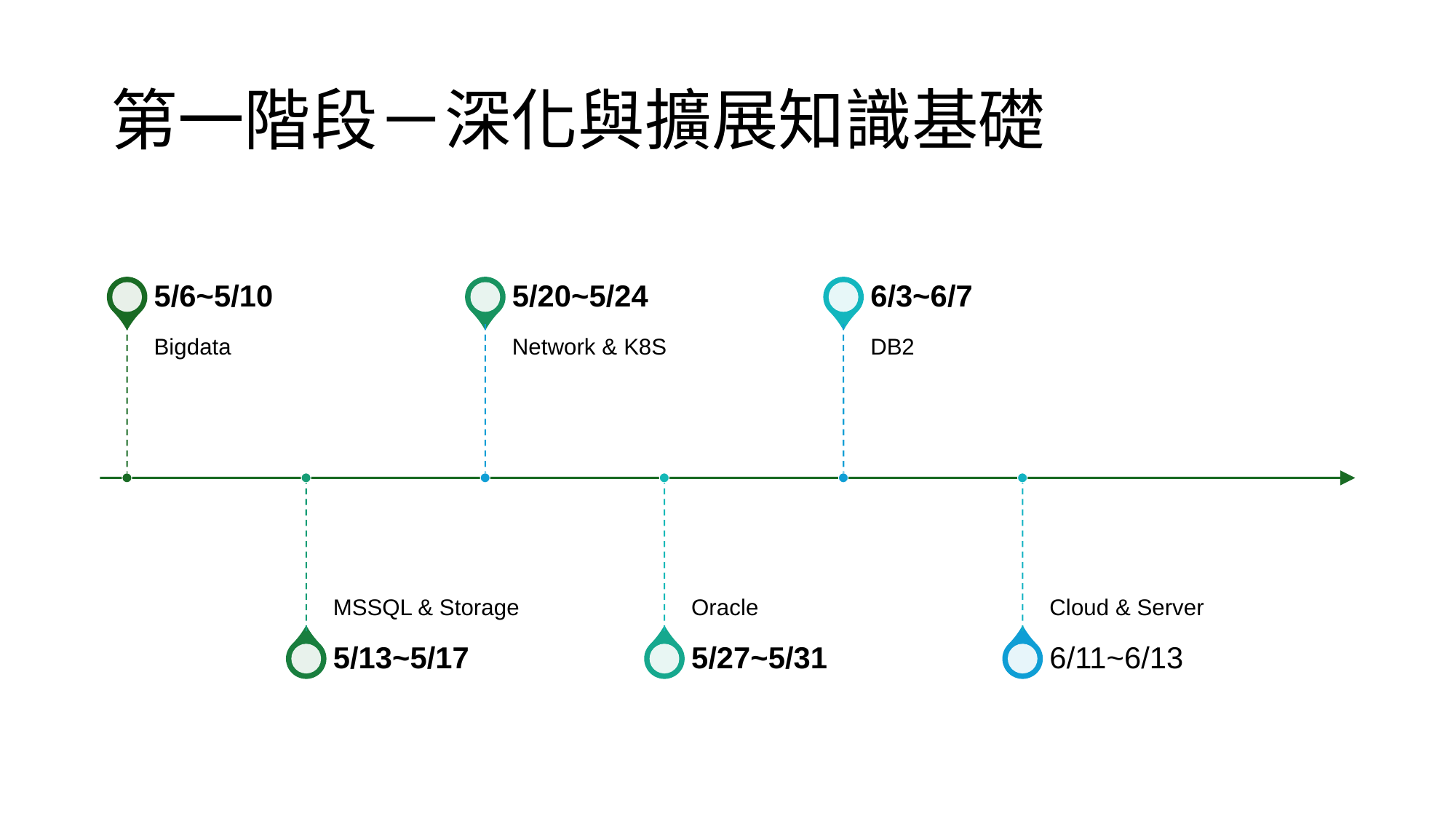

# 第一階段－深化與擴展知識基礎
Bigdata
5/6~5/10
MSSQL & Storage
5/13~5/17
Network & K8S
5/20~5/24
Oracle
5/27~5/31
DB2
6/3~6/7
Cloud & Server
6/11~6/13